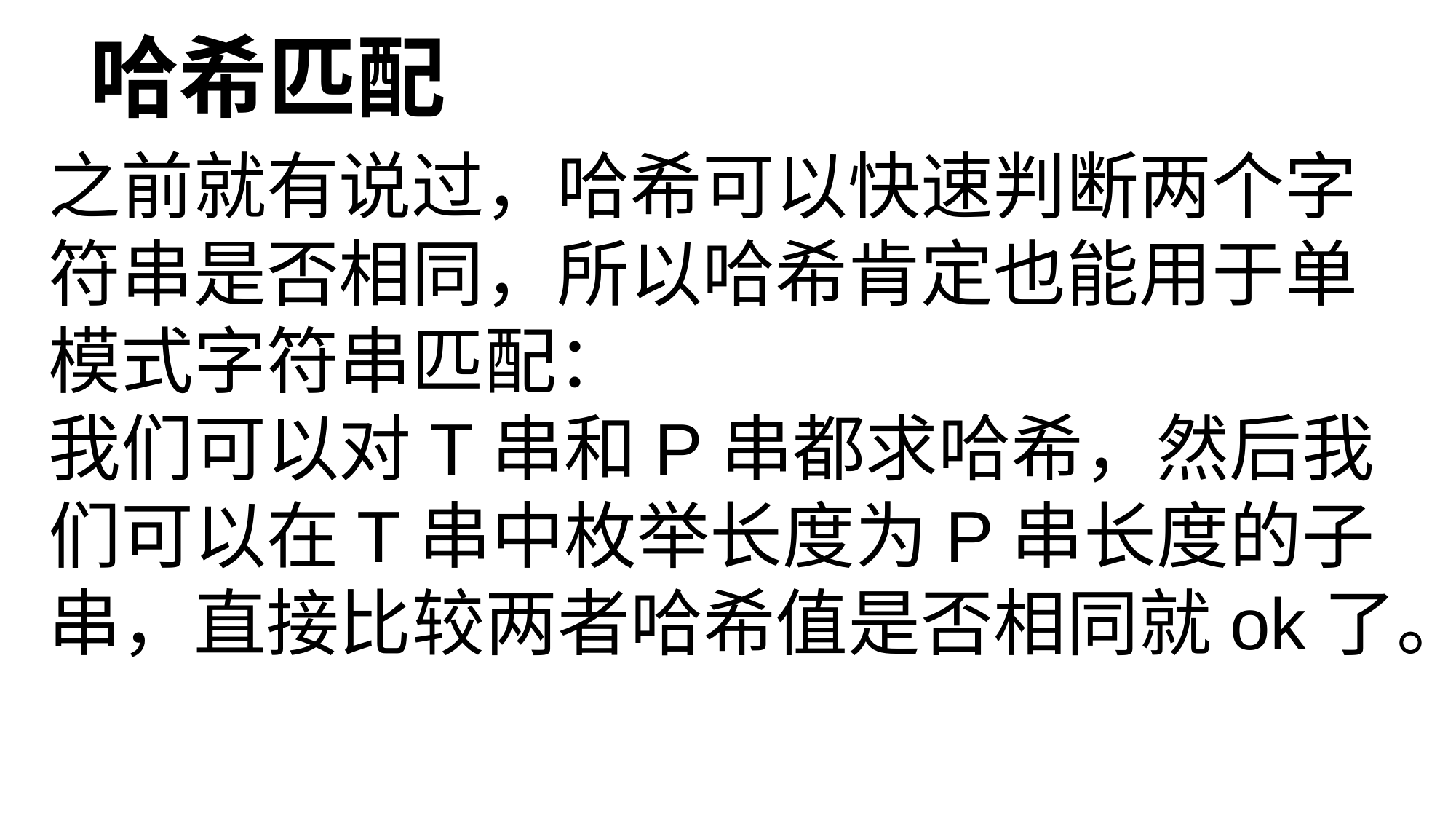

# 哈希匹配

之前就有说过，哈希可以快速判断两个字符串是否相同，所以哈希肯定也能用于单模式字符串匹配：
我们可以对T串和P串都求哈希，然后我们可以在T串中枚举长度为P串长度的子串，直接比较两者哈希值是否相同就ok了。